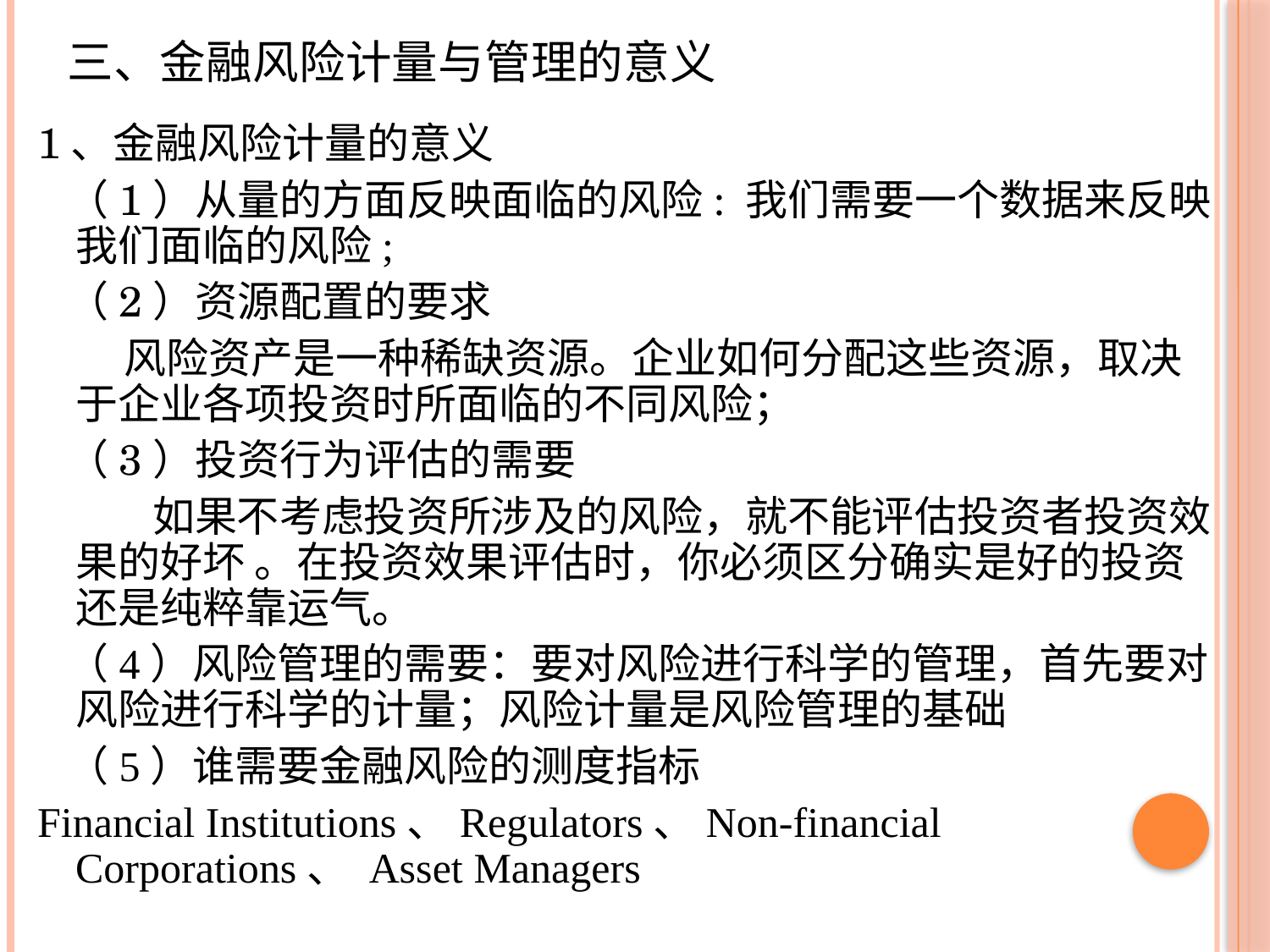

# 三、金融风险计量与管理的意义
1、金融风险计量的意义
  （1）从量的方面反映面临的风险: 我们需要一个数据来反映我们面临的风险;
  （2）资源配置的要求
        风险资产是一种稀缺资源。企业如何分配这些资源，取决于企业各项投资时所面临的不同风险；
  （3）投资行为评估的需要
           如果不考虑投资所涉及的风险，就不能评估投资者投资效果的好坏 。在投资效果评估时，你必须区分确实是好的投资还是纯粹靠运气。
  （4）风险管理的需要：要对风险进行科学的管理，首先要对风险进行科学的计量；风险计量是风险管理的基础
  （5）谁需要金融风险的测度指标
Financial Institutions、Regulators、Non-financial Corporations、 Asset Managers